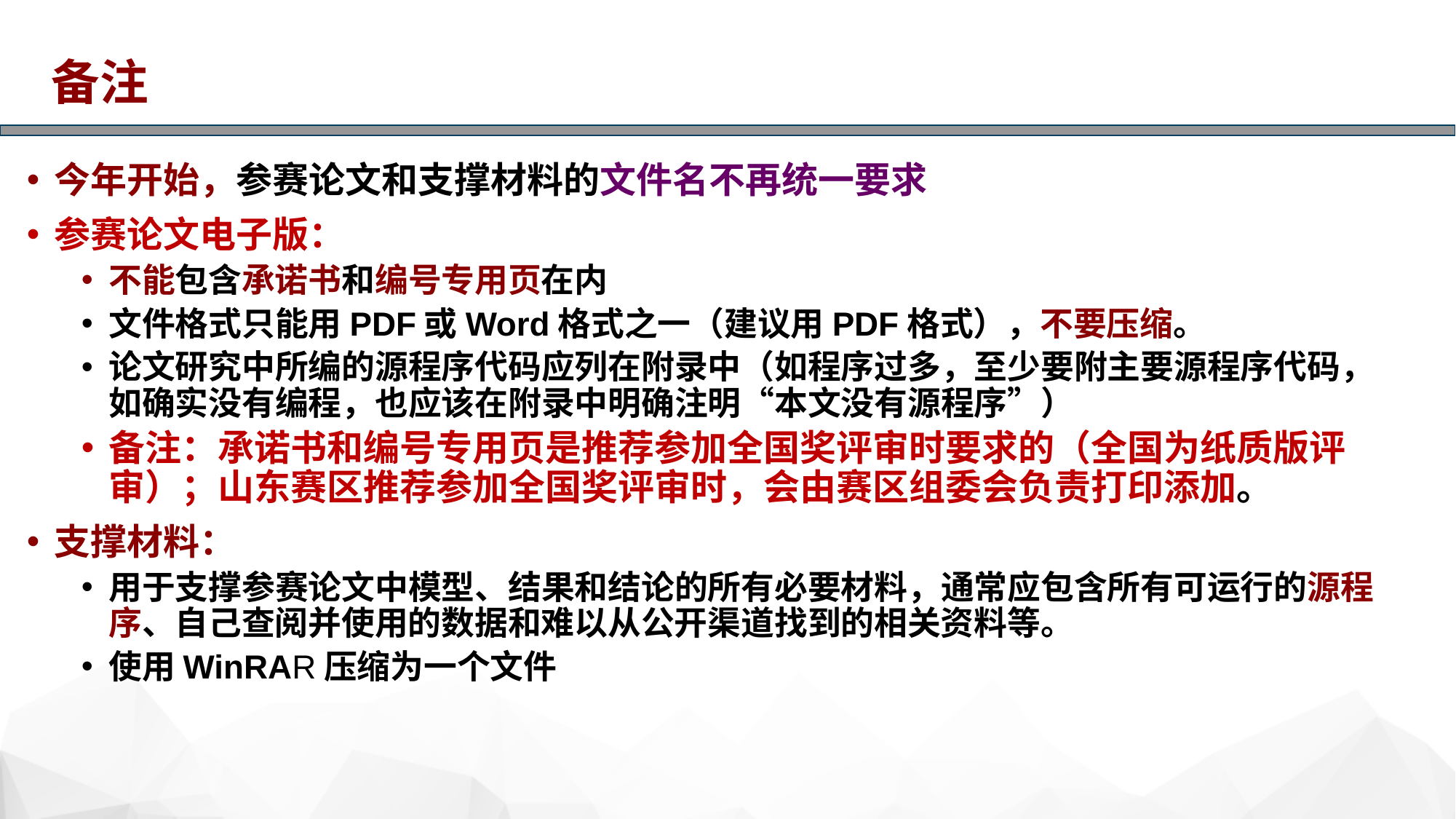

# 备注

今年开始，参赛论文和支撑材料的文件名不再统一要求
参赛论文电子版：
不能包含承诺书和编号专用页在内
文件格式只能用PDF或Word格式之一（建议用PDF格式），不要压缩。
论文研究中所编的源程序代码应列在附录中（如程序过多，至少要附主要源程序代码，如确实没有编程，也应该在附录中明确注明“本文没有源程序”）
备注：承诺书和编号专用页是推荐参加全国奖评审时要求的（全国为纸质版评审）；山东赛区推荐参加全国奖评审时，会由赛区组委会负责打印添加。
支撑材料：
用于支撑参赛论文中模型、结果和结论的所有必要材料，通常应包含所有可运行的源程序、自己查阅并使用的数据和难以从公开渠道找到的相关资料等。
使用WinRAR压缩为一个文件